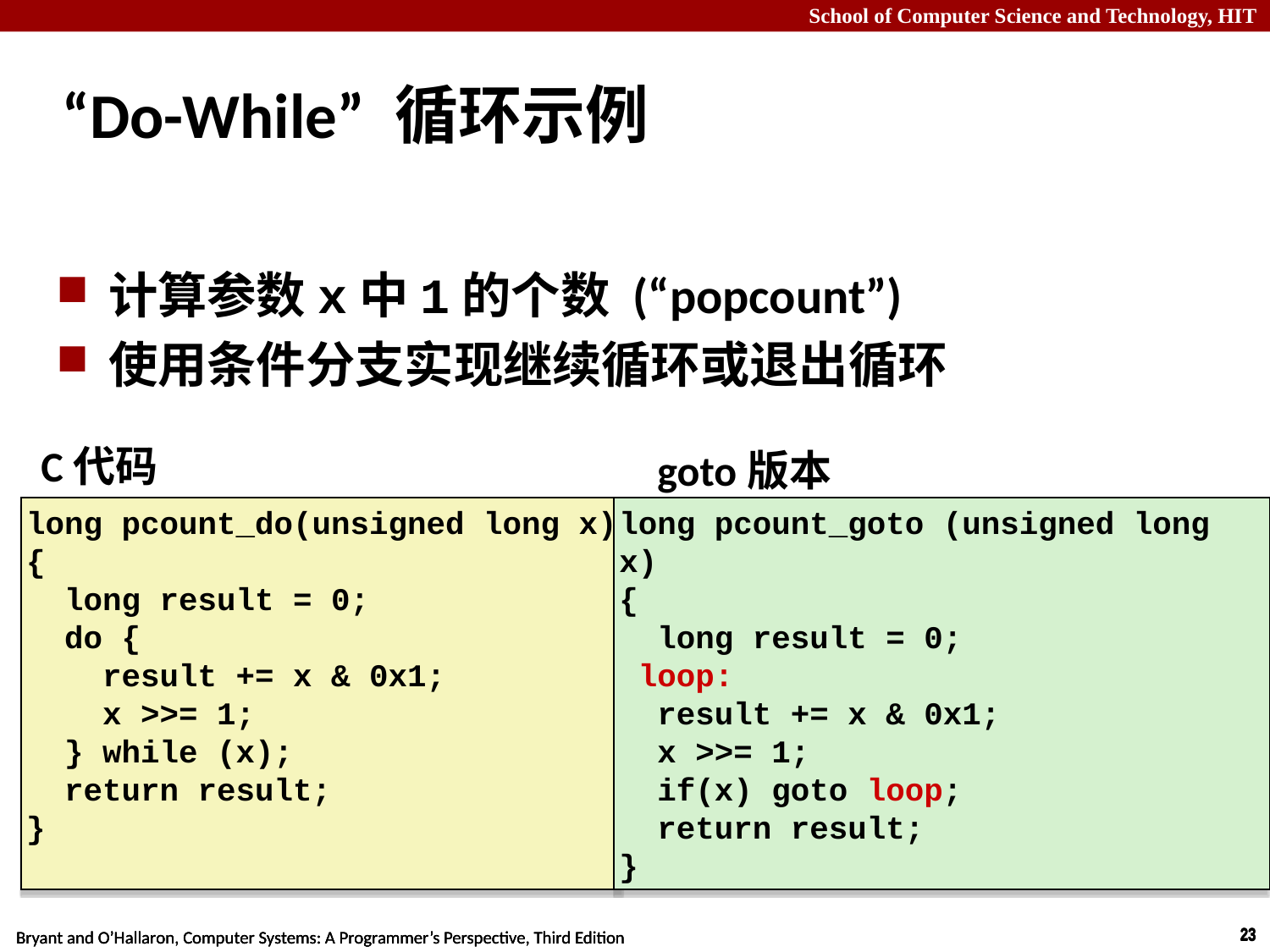

# “Do-While” 循环示例

计算参数x中1的个数 (“popcount”)
使用条件分支实现继续循环或退出循环
C代码
long pcount_do(unsigned long x)
{
  long result = 0;
  do {
    result += x & 0x1;
    x >>= 1;
  } while (x);
  return result;
}
goto版本
long pcount_goto (unsigned long x)
{
  long result = 0;
 loop:
  result += x & 0x1;
  x >>= 1;
  if(x) goto loop;
  return result;
}